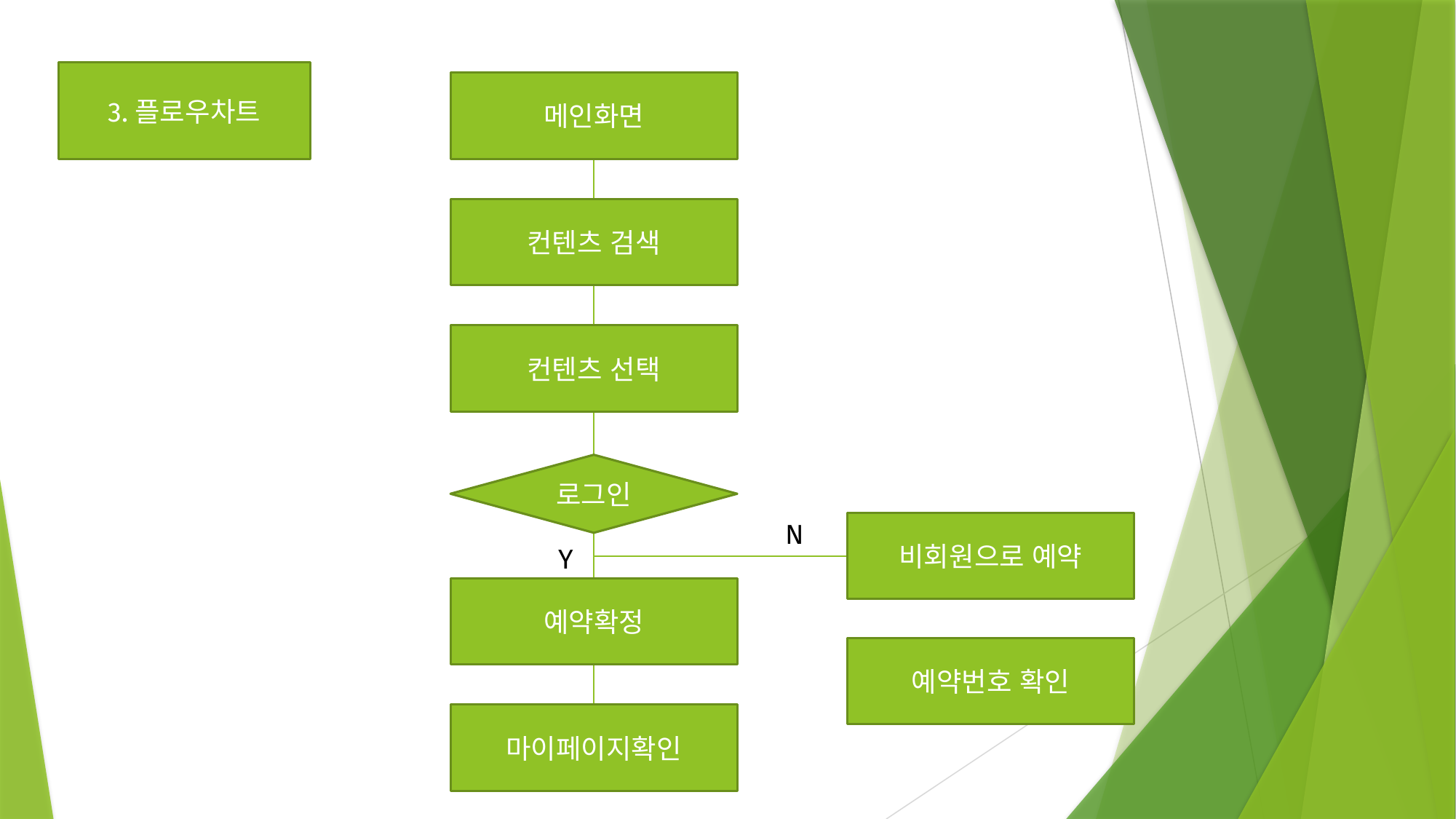

3.플로우차트
메인화면
컨텐츠 검색
컨텐츠 선택
로그인
N
비회원으로 예약

Y
예약확정
예약번호 확인
마이페이지확인